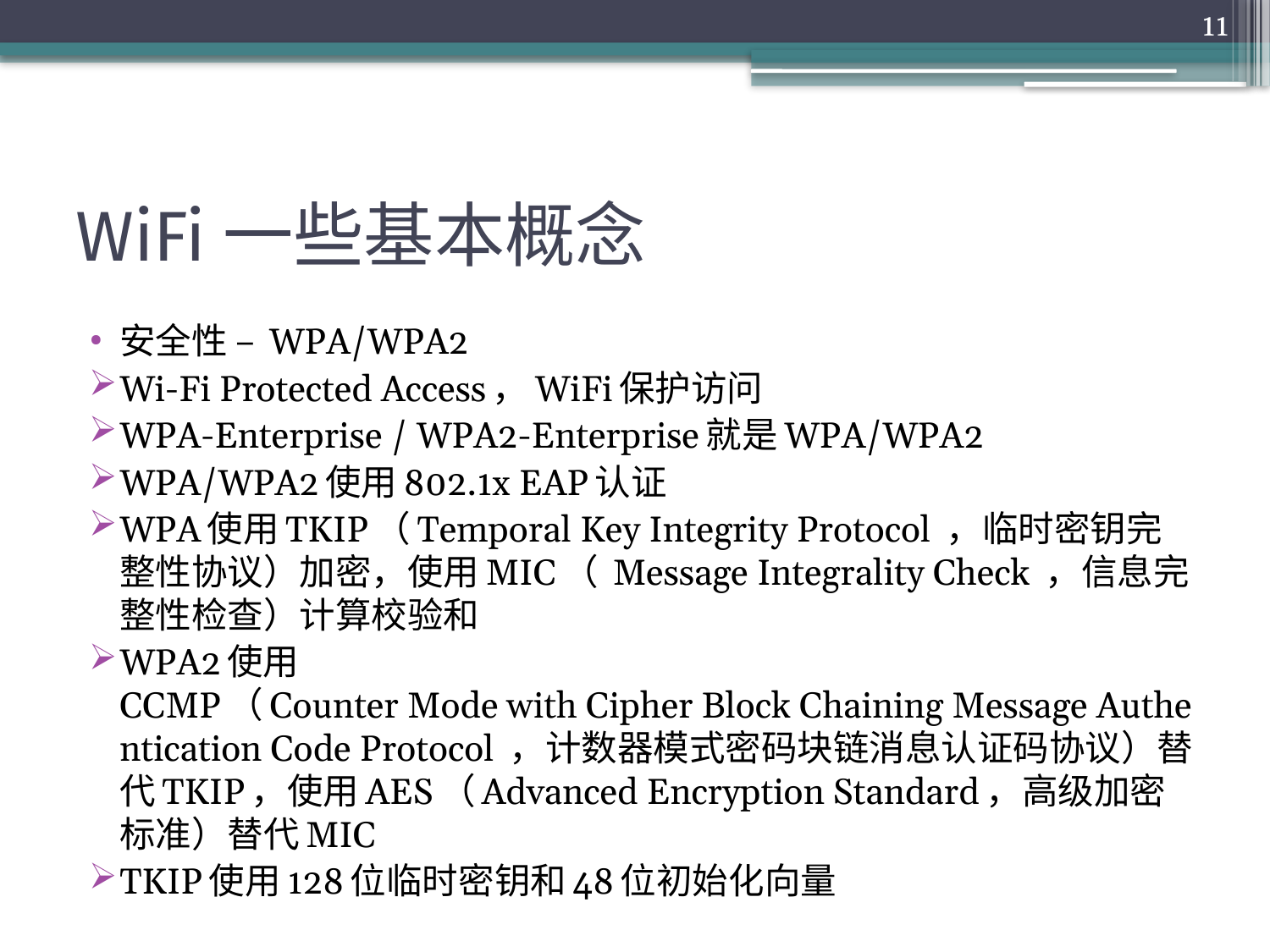

11
# WiFi一些基本概念
安全性 – WPA/WPA2
Wi-Fi Protected Access，WiFi保护访问
WPA-Enterprise / WPA2-Enterprise就是WPA/WPA2
WPA/WPA2使用802.1x EAP认证
WPA使用TKIP（Temporal Key Integrity Protocol ，临时密钥完整性协议）加密，使用MIC（ Message Integrality Check ，信息完整性检查）计算校验和
WPA2使用CCMP（Counter Mode with Cipher Block Chaining Message Authentication Code Protocol ，计数器模式密码块链消息认证码协议）替代TKIP，使用AES（Advanced Encryption Standard，高级加密标准）替代MIC
TKIP使用128位临时密钥和48位初始化向量